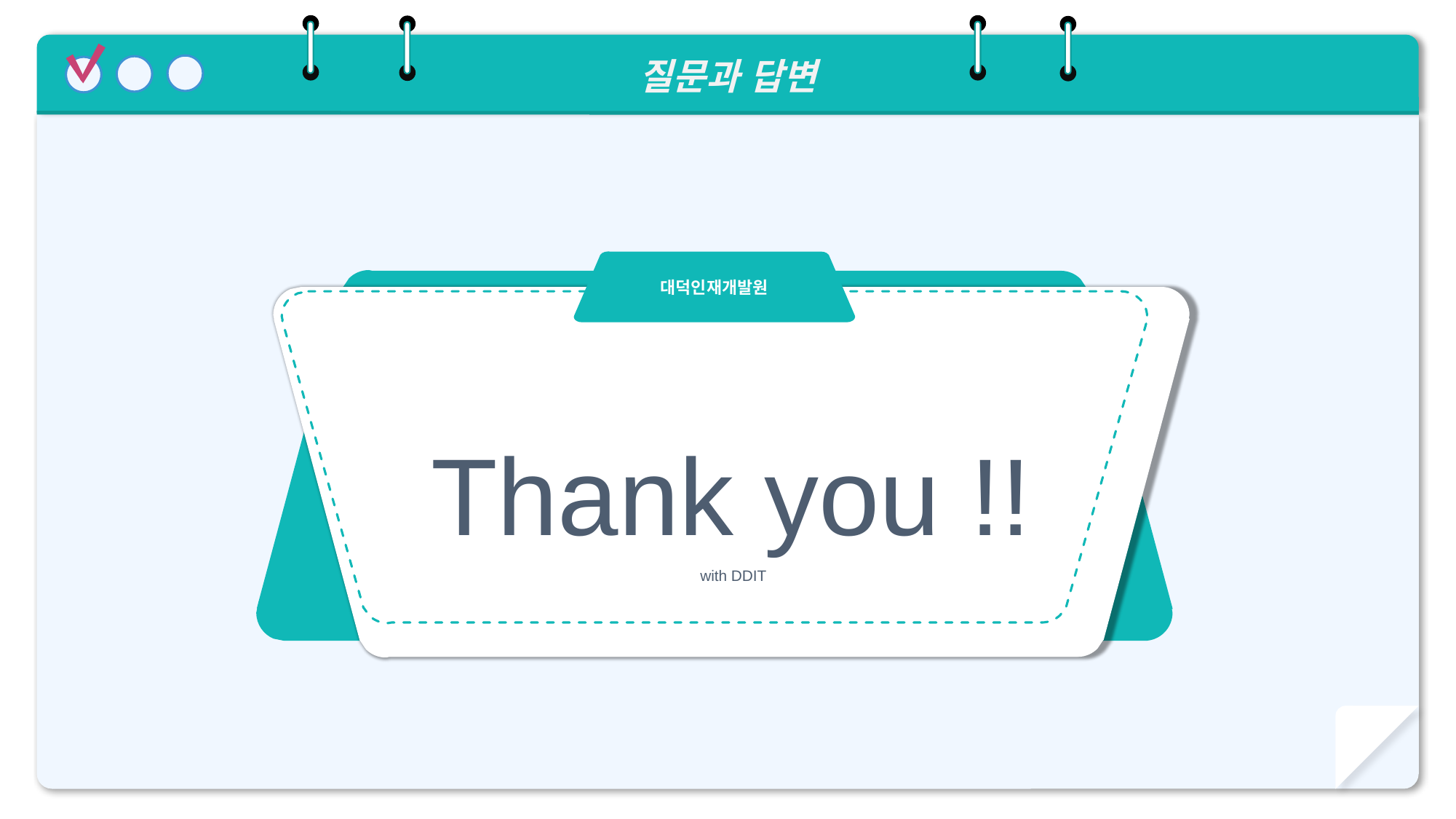

질문과 답변

대덕인재개발원

Thank you !!
 with DDIT